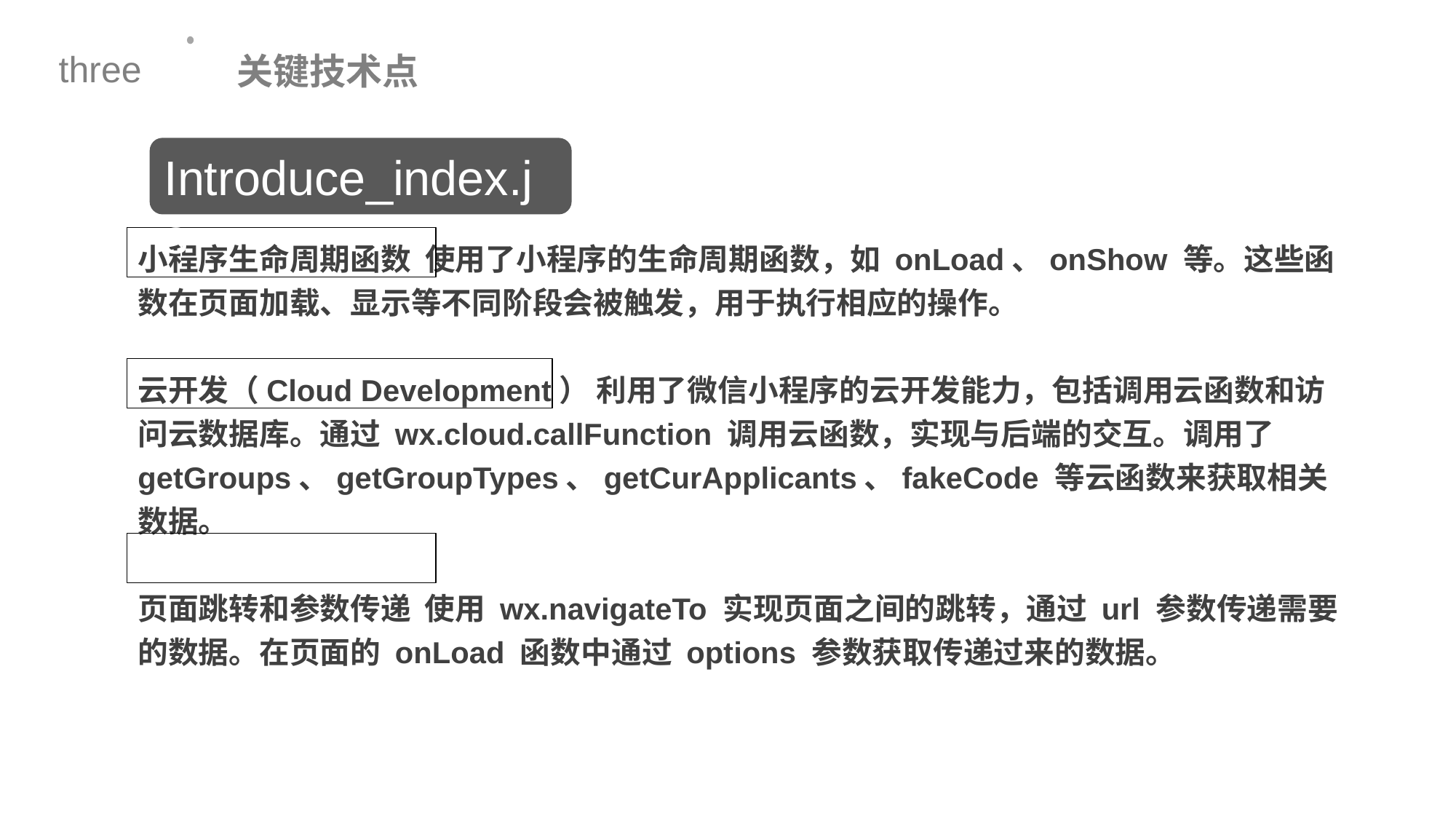

关键技术点

three
Introduce_index.js
小程序生命周期函数  使用了小程序的生命周期函数，如 onLoad、onShow 等。这些函数在页面加载、显示等不同阶段会被触发，用于执行相应的操作。

云开发（Cloud Development） 利用了微信小程序的云开发能力，包括调用云函数和访问云数据库。通过 wx.cloud.callFunction 调用云函数，实现与后端的交互。调用了 getGroups、getGroupTypes、getCurApplicants、fakeCode 等云函数来获取相关数据。

页面跳转和参数传递  使用 wx.navigateTo 实现页面之间的跳转，通过 url 参数传递需要的数据。在页面的 onLoad 函数中通过 options 参数获取传递过来的数据。